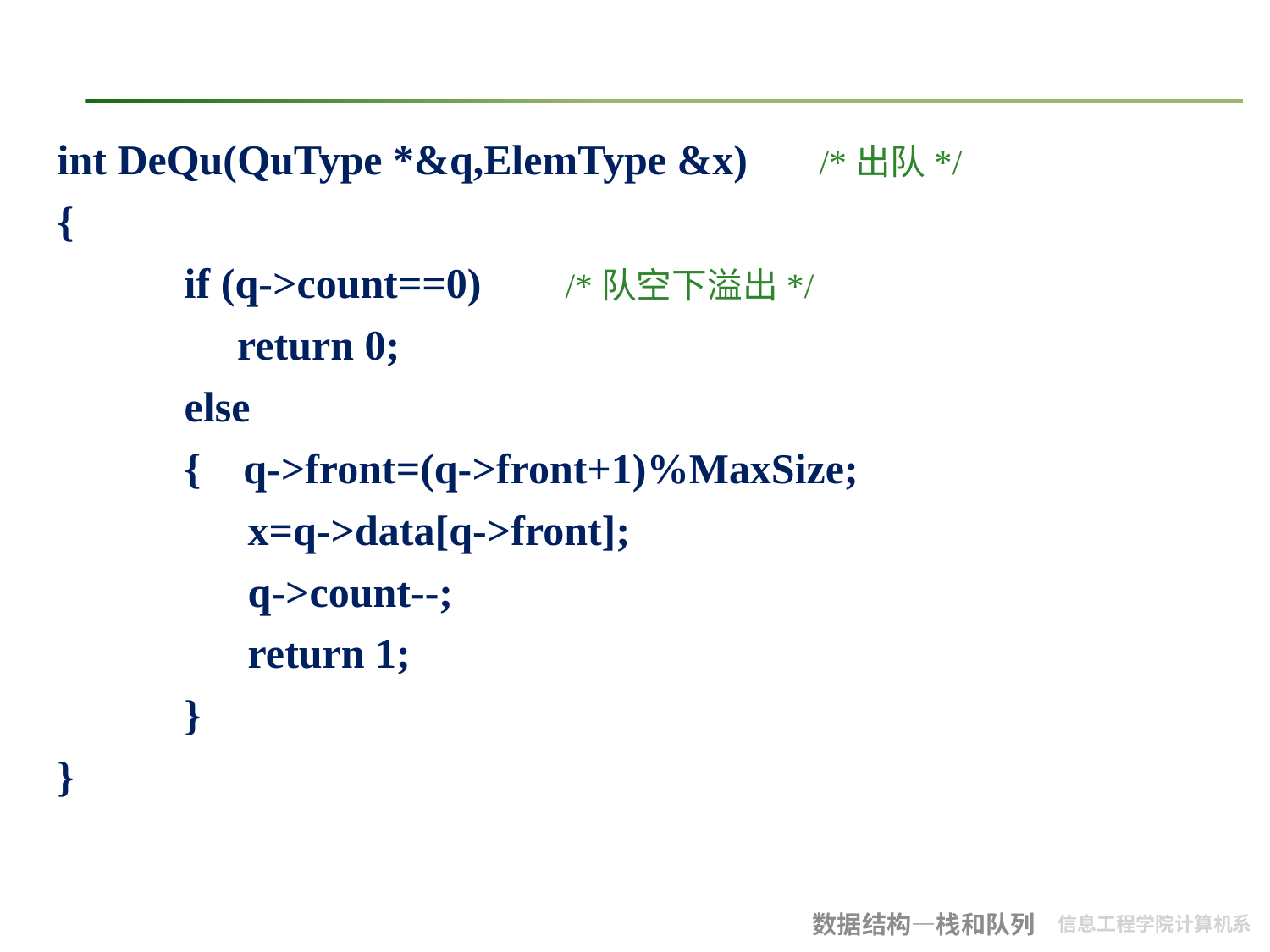

int DeQu(QuType *&q,ElemType &x)	/*出队*/
{
	if (q->count==0)	/*队空下溢出*/
	     return 0;
	else
	{    q->front=(q->front+1)%MaxSize;
	      x=q->data[q->front];
	      q->count--;
	      return 1;
	}
}